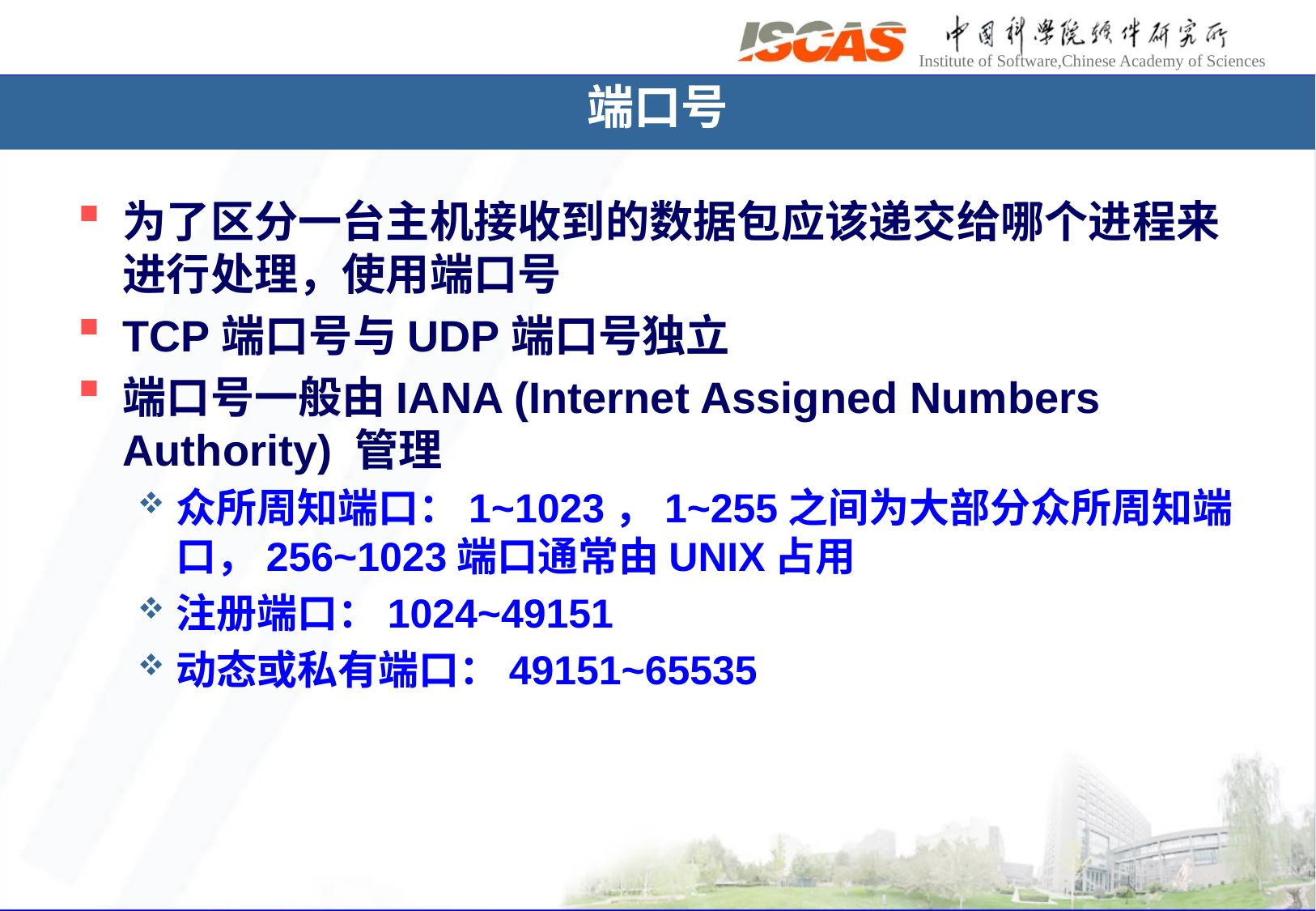

# 端口号
为了区分一台主机接收到的数据包应该递交给哪个进程来进行处理，使用端口号
TCP端口号与UDP端口号独立
端口号一般由IANA (Internet Assigned Numbers Authority) 管理
众所周知端口：1~1023，1~255之间为大部分众所周知端口，256~1023端口通常由UNIX占用
注册端口：1024~49151
动态或私有端口：49151~65535